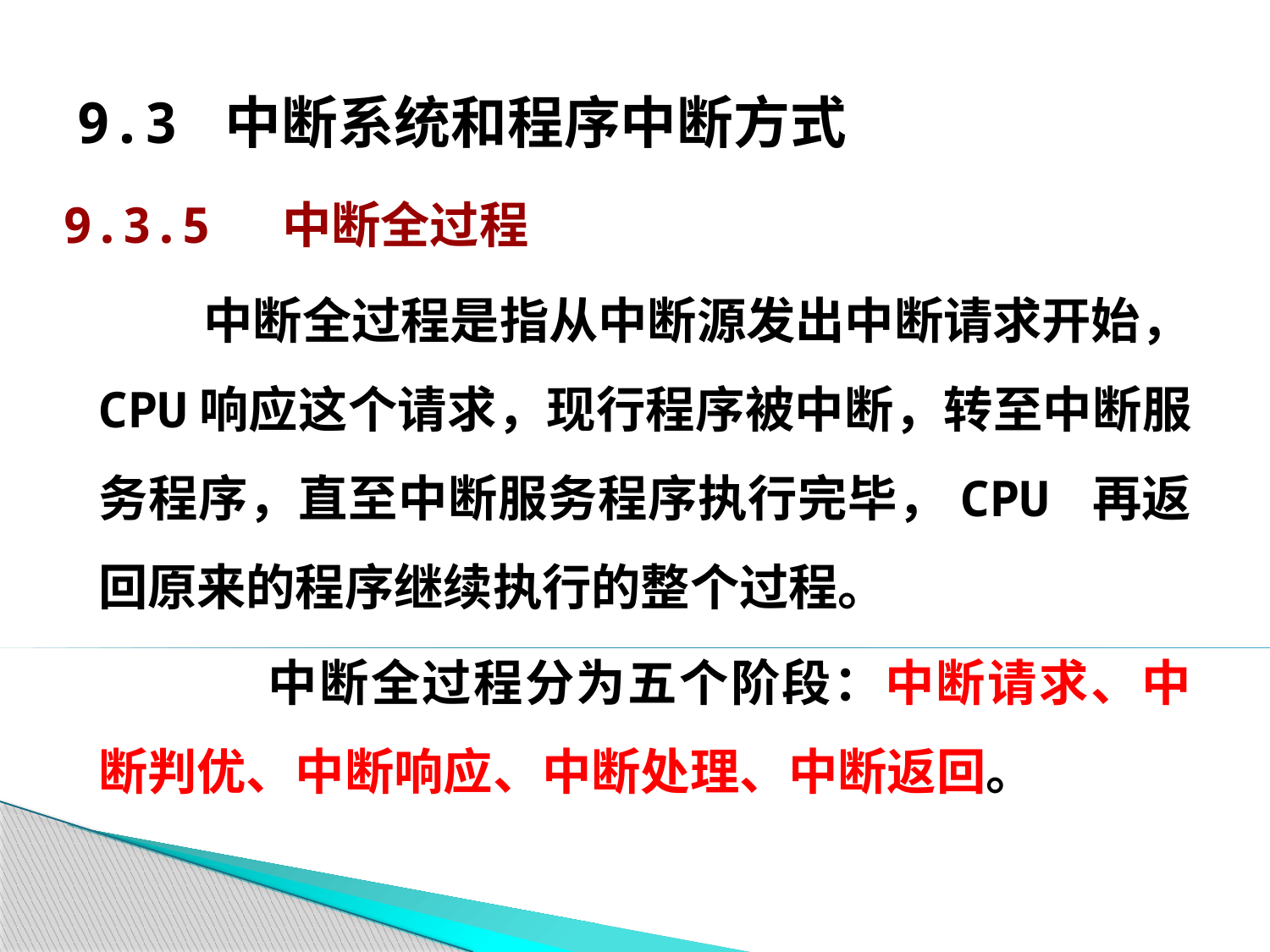

# 9.3 中断系统和程序中断方式
9.3.5  中断全过程
            中断全过程是指从中断源发出中断请求开始，CPU响应这个请求，现行程序被中断，转至中断服务程序，直至中断服务程序执行完毕，CPU 再返回原来的程序继续执行的整个过程。
		  中断全过程分为五个阶段：中断请求、中断判优、中断响应、中断处理、中断返回。